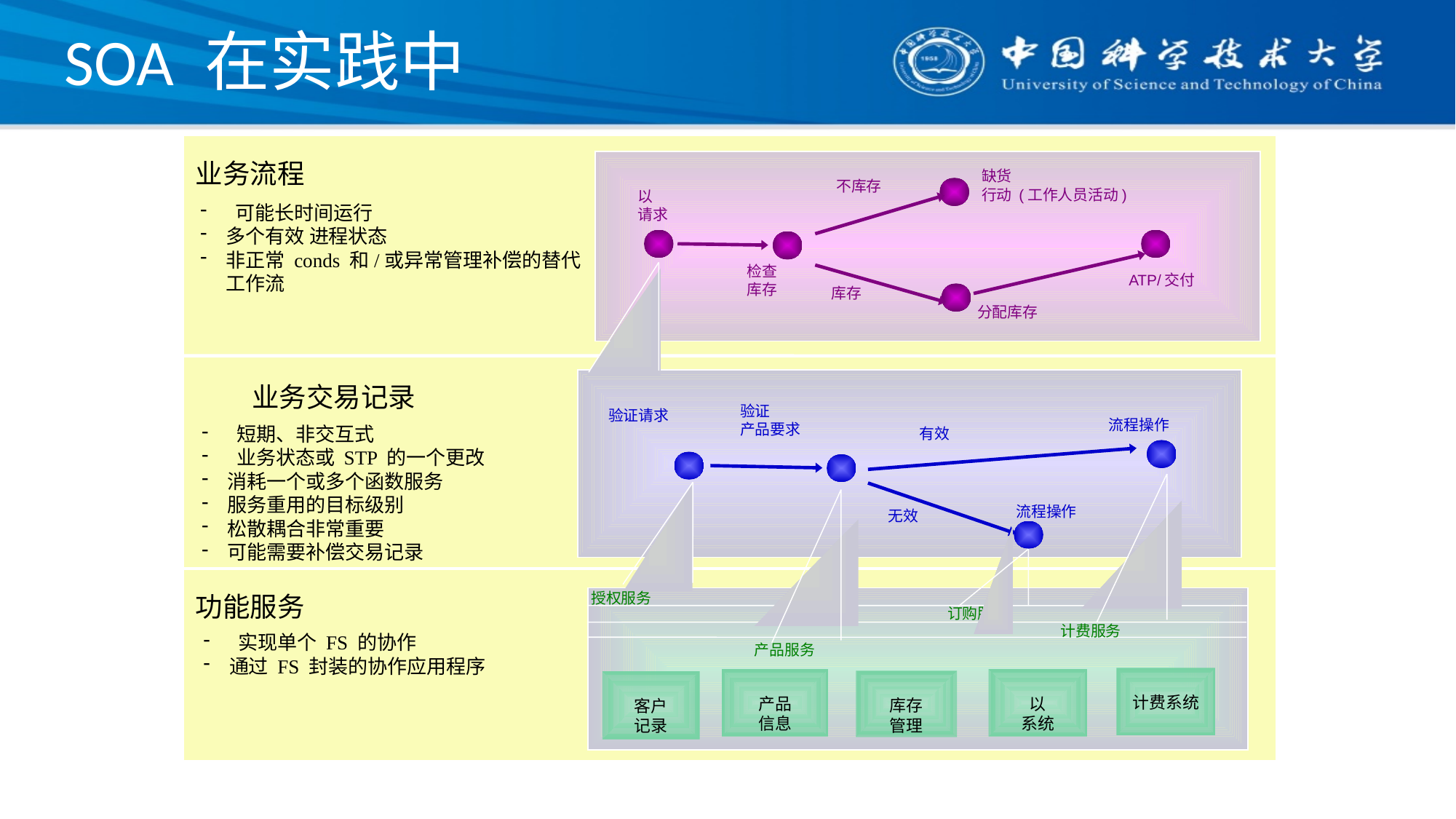

# SOA 在实践中
业务流程

缺货
行动 (工作人员活动)
不库存

以
请求
 可能长时间运行
多个有效 进程状态
非正常 conds 和/或异常管理补偿的替代工作流

检查
库存

ATP/交付
库存

分配库存

业务交易记录

验证请求

流程操作
验证
产品要求
有效
 短期、非交互式
 业务状态或 STP 的一个更改
消耗一个或多个函数服务
服务重用的目标级别
松散耦合非常重要
可能需要补偿交易记录

流程操作
无效

功能服务

    授权服务
   订购服务

计费服务

 实现单个 FS 的协作
通过 FS 封装的协作应用程序

  产品服务

计费系统

产品
信息
以
系统

库存
管理

客户
记录